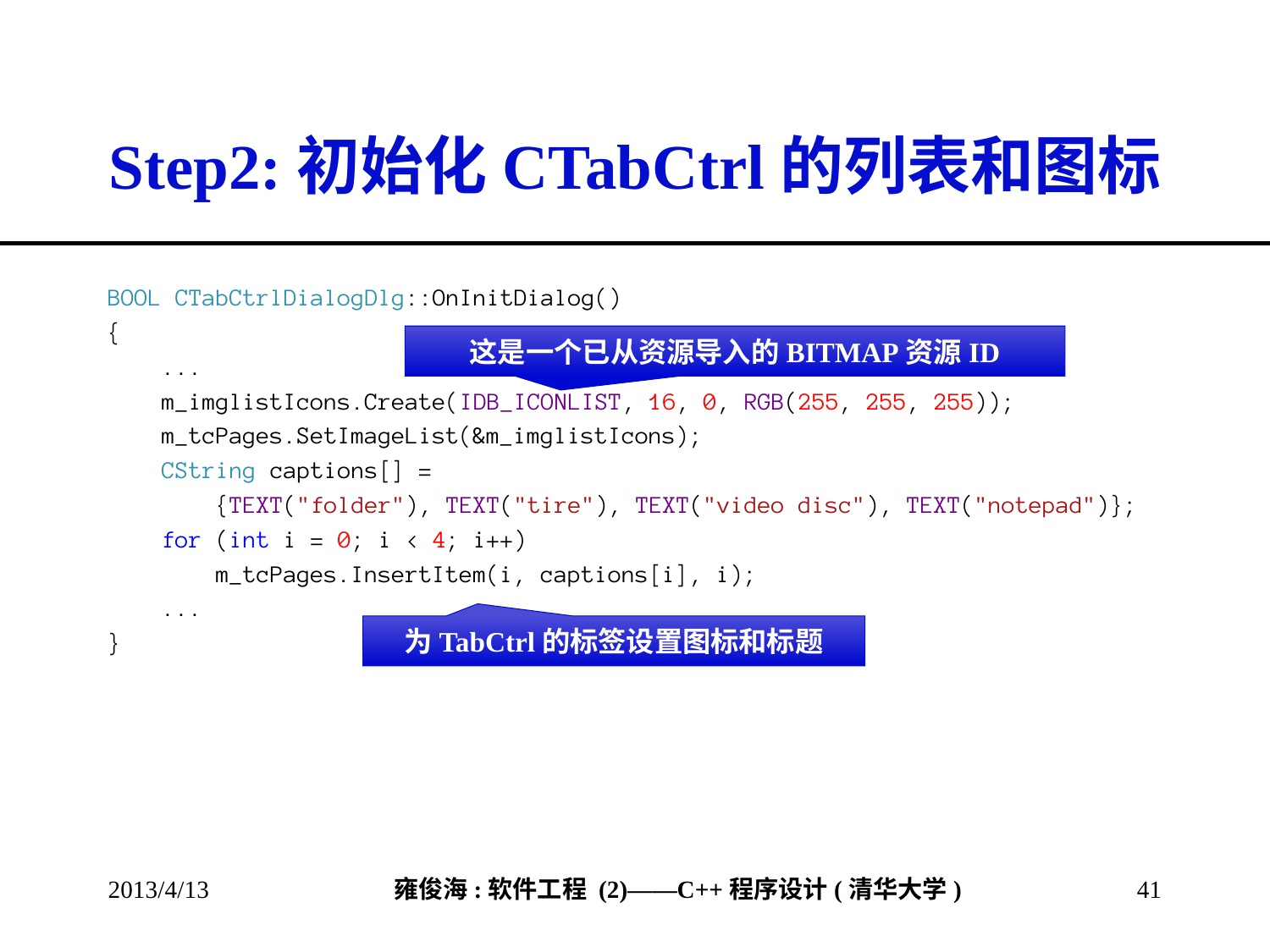

# Step2:初始化CTabCtrl的列表和图标
BOOL CTabCtrlDialogDlg::OnInitDialog()
{
    ...
    m_imglistIcons.Create(IDB_ICONLIST, 16, 0, RGB(255, 255, 255));
    m_tcPages.SetImageList(&m_imglistIcons);
    CString captions[] =
        {TEXT("folder"), TEXT("tire"), TEXT("video disc"), TEXT("notepad")};
    for (int i = 0; i < 4; i++)
        m_tcPages.InsertItem(i, captions[i], i);
    ...
}
这是一个已从资源导入的BITMAP资源ID
为TabCtrl的标签设置图标和标题
2013/4/13
41